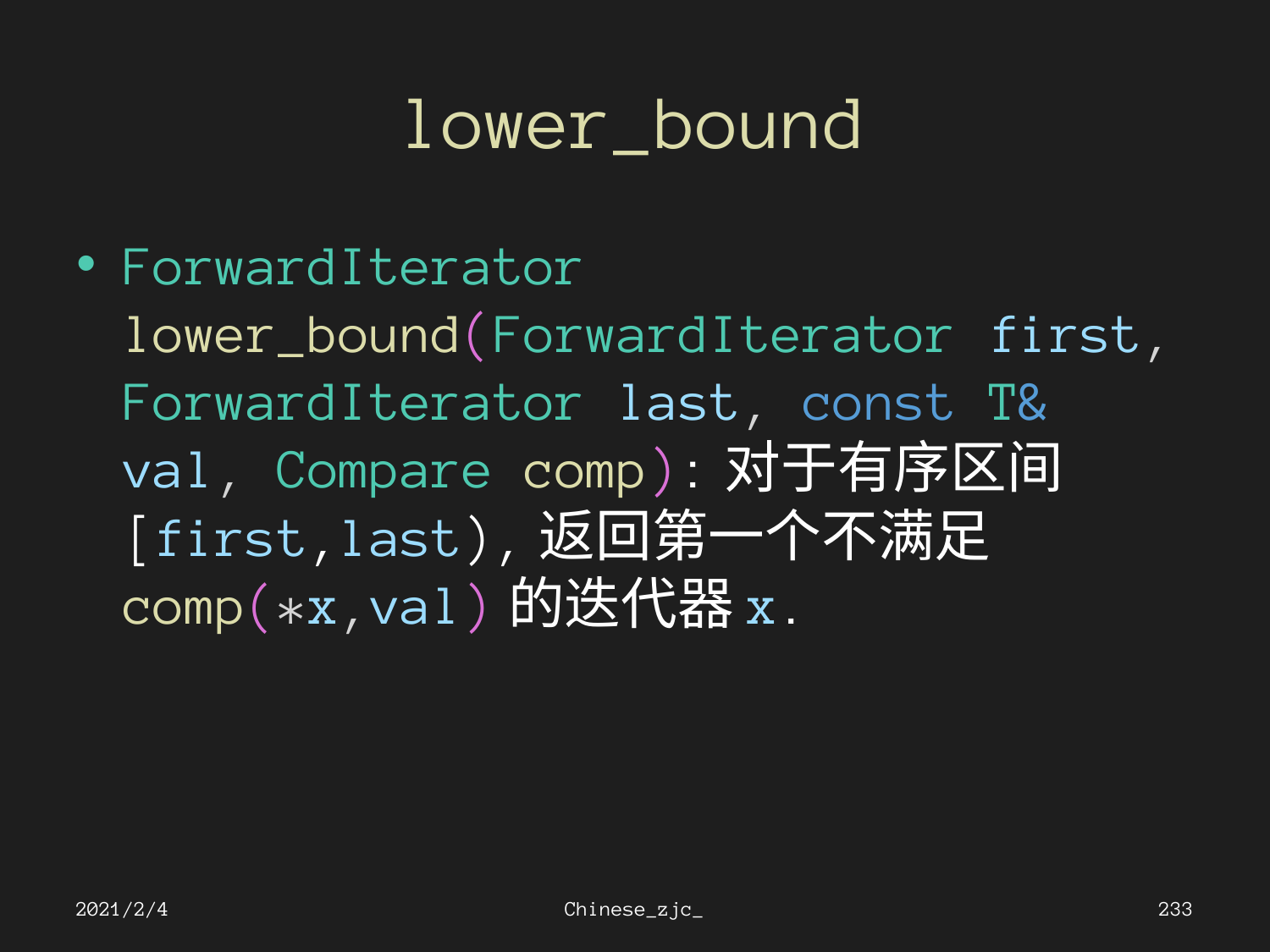

# lower_bound
ForwardIterator lower_bound(ForwardIterator first, ForwardIterator last, const T& val, Compare comp):对于有序区间[first,last),返回第一个不满足comp(*x,val)的迭代器x.
2021/2/4
Chinese_zjc_
233